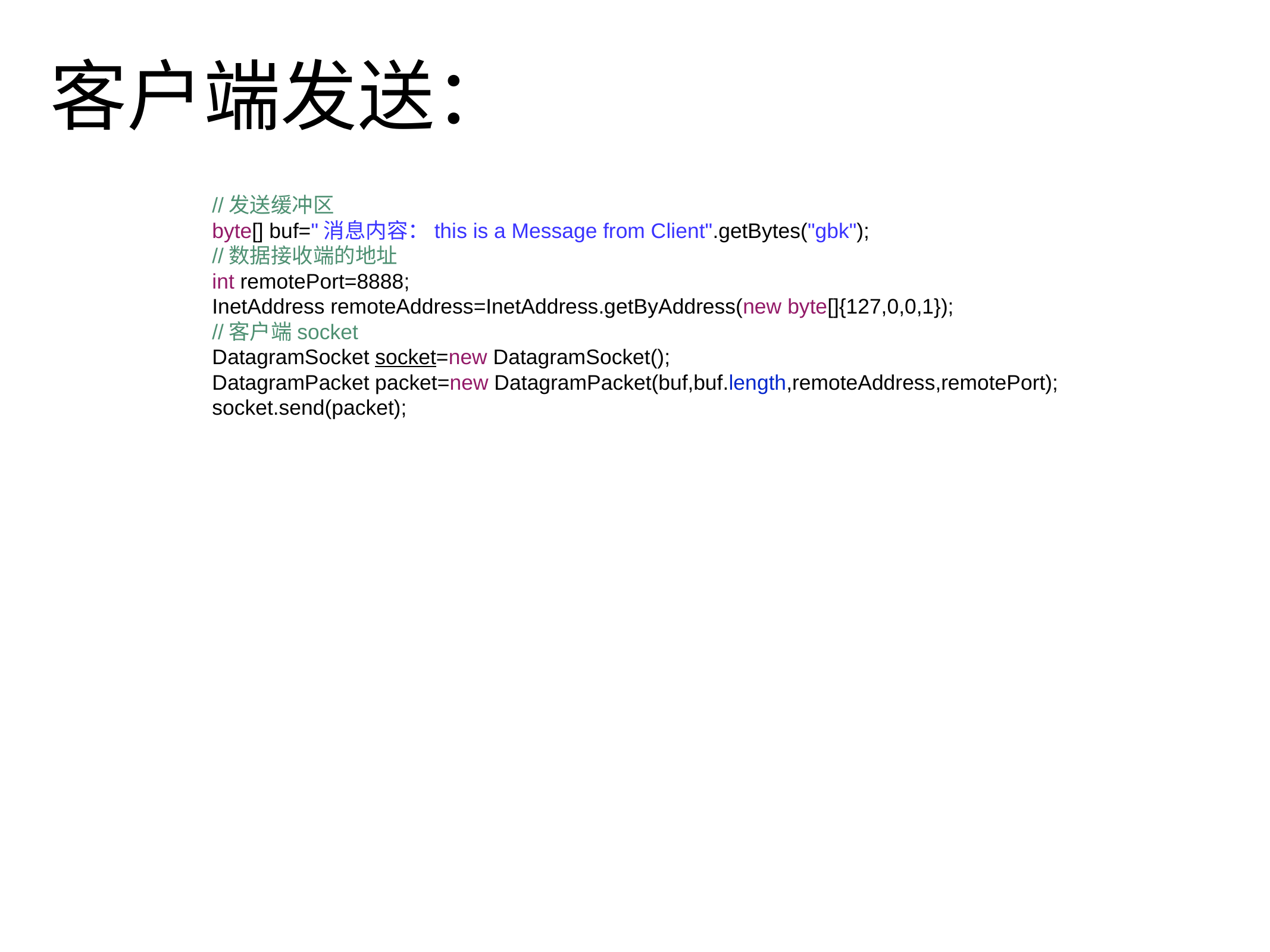

# 客户端发送：
		//发送缓冲区
		byte[] buf="消息内容：this is a Message from Client".getBytes("gbk");
		//数据接收端的地址
		int remotePort=8888;
		InetAddress remoteAddress=InetAddress.getByAddress(new byte[]{127,0,0,1});
		//客户端socket
		DatagramSocket socket=new DatagramSocket();
		DatagramPacket packet=new DatagramPacket(buf,buf.length,remoteAddress,remotePort);
		socket.send(packet);
8